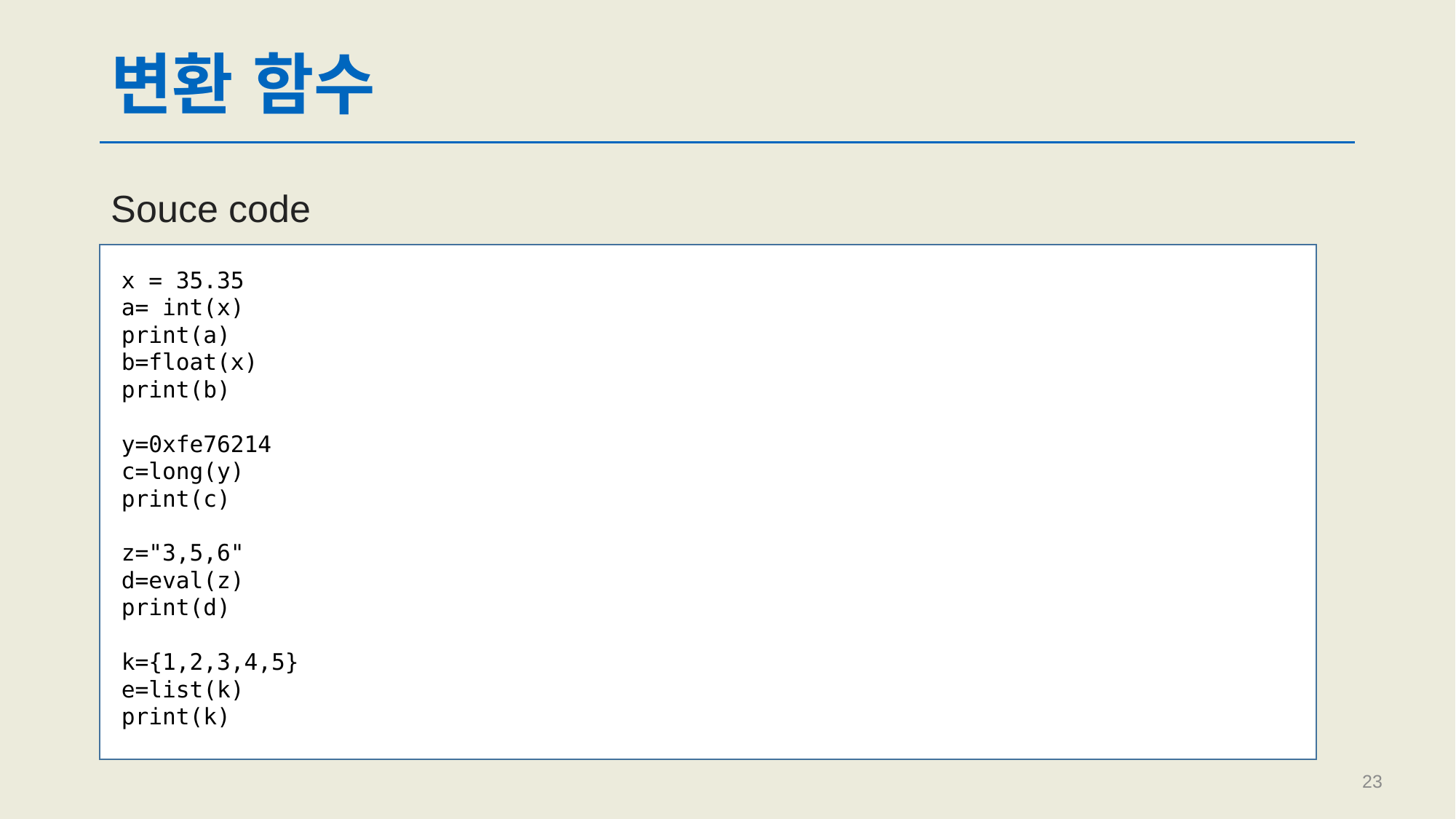

# 변환 함수
Souce code
x = 35.35
a= int(x)
print(a)
b=float(x)
print(b)

y=0xfe76214
c=long(y)
print(c)

z="3,5,6"
d=eval(z)
print(d)

k={1,2,3,4,5}
e=list(k)
print(k)
23